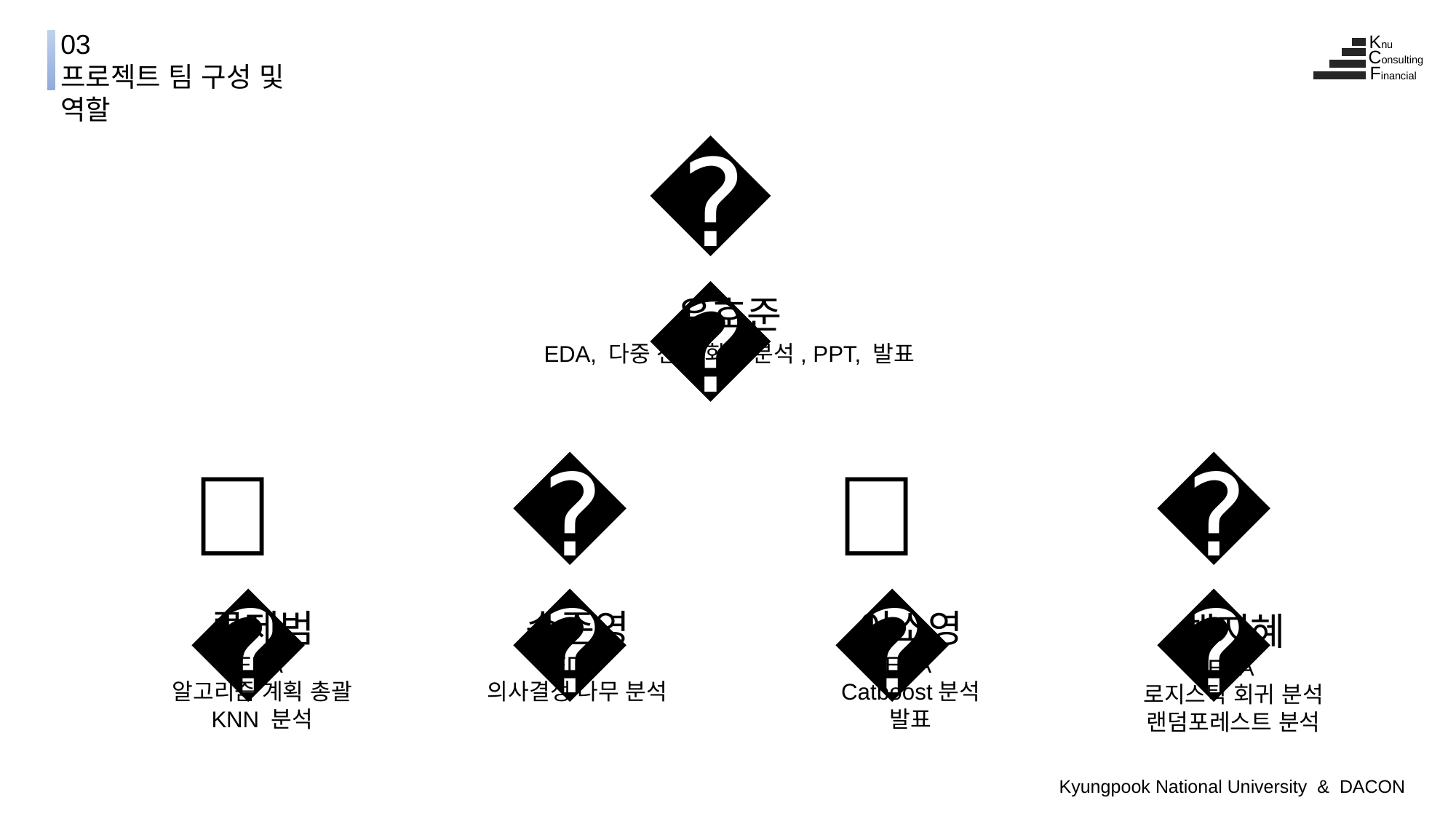

03
프로젝트 팀 구성 및 역할

Knu
Consulting
Financial

💩
유호준

EDA, 다중 선형 회귀 분석, PPT, 발표
🤬
👳
🧕
👲
류제범
EDA
알고리즘 계획 총괄
KNN 분석
송준영
EDA
의사결정 나무 분석
이소영
EDA
Catboost분석
발표
채지혜
EDA
로지스틱 회귀 분석
랜덤포레스트 분석
Kyungpook National University  &  DACON